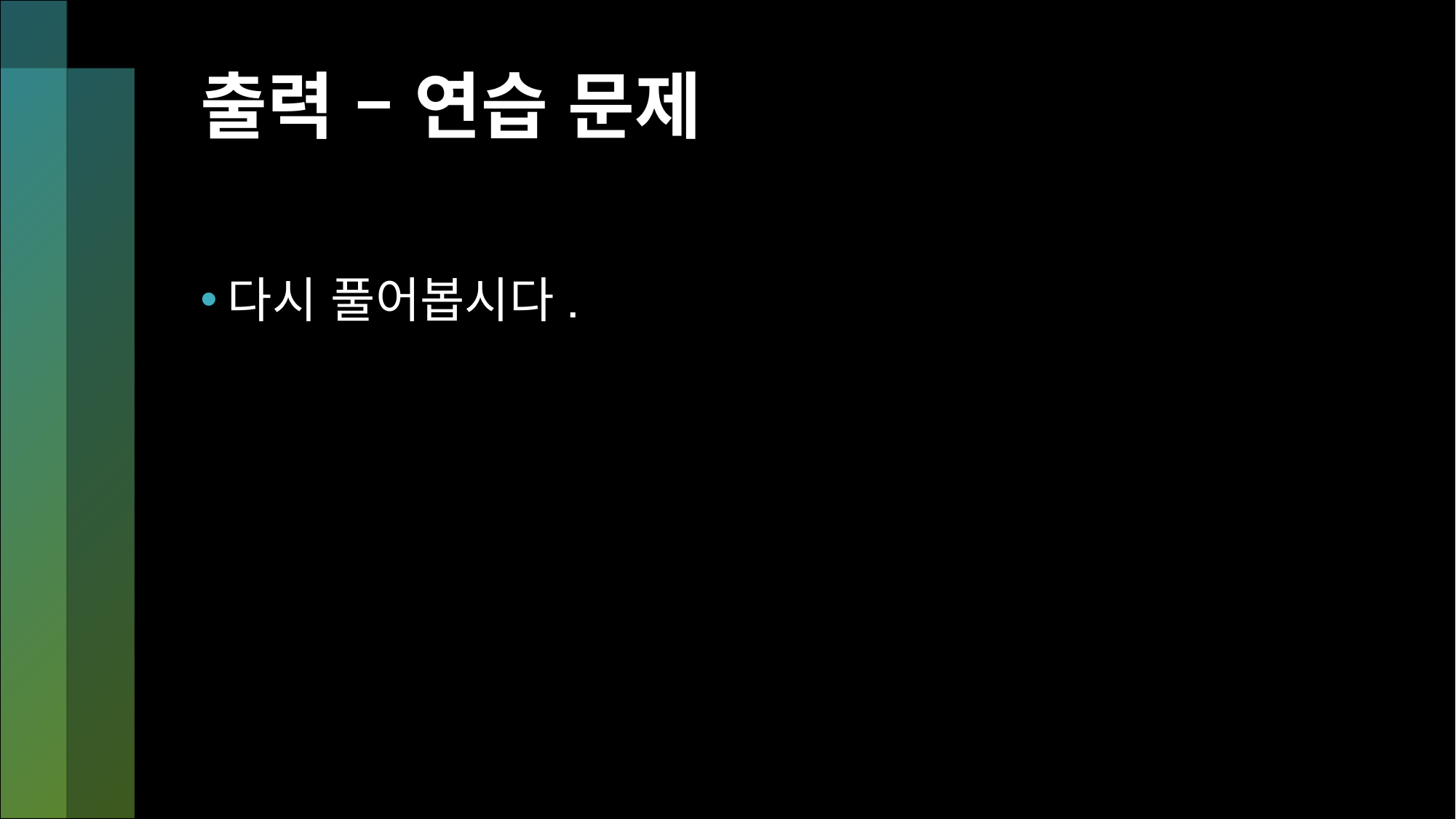

# 출력 – 연습 문제
다시 풀어봅시다.